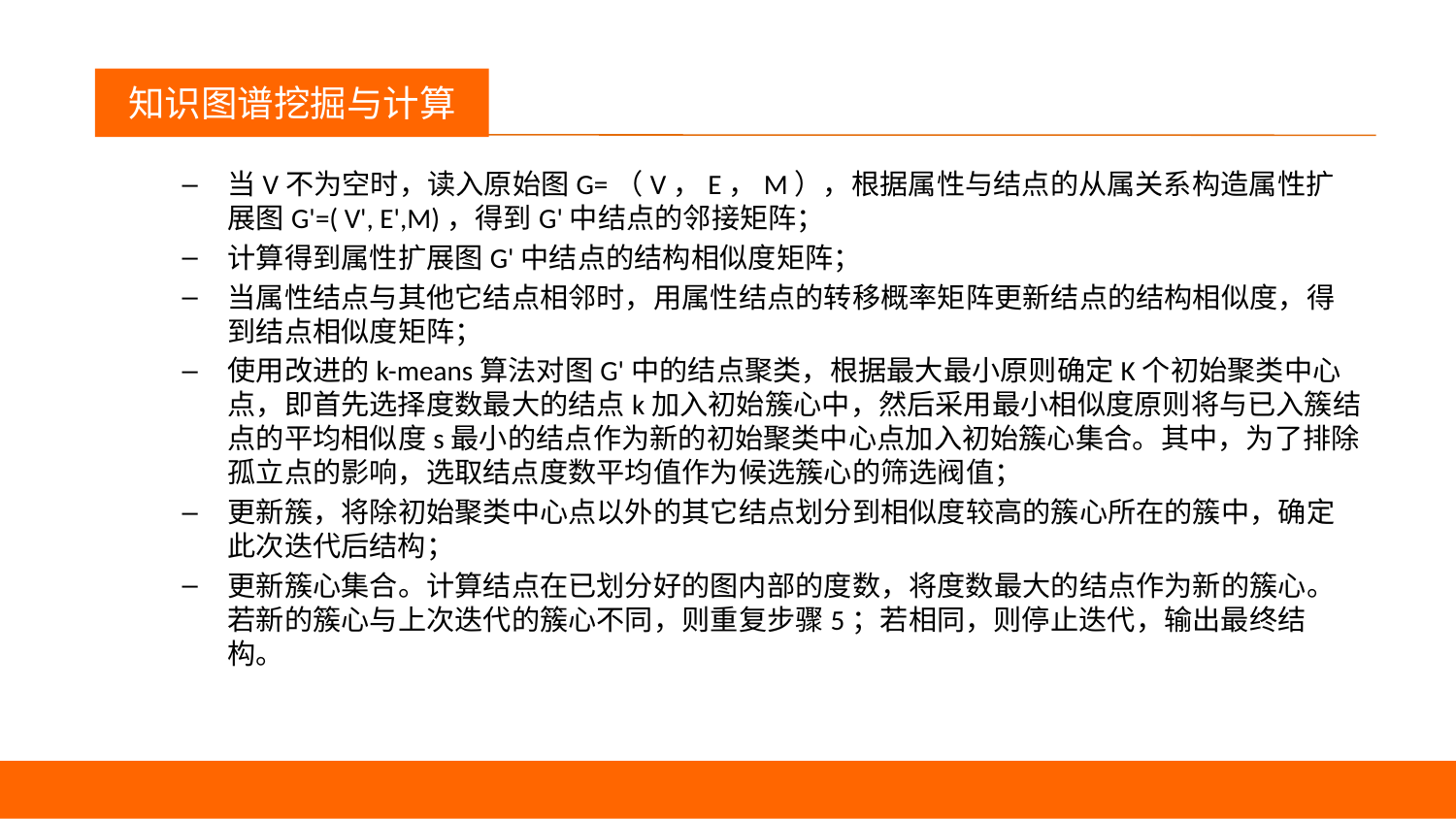

议程
知识图谱挖掘与计算

当V不为空时，读入原始图G=（V，E，M），根据属性与结点的从属关系构造属性扩展图G'=( V', E',M)，得到G'中结点的邻接矩阵；
计算得到属性扩展图G'中结点的结构相似度矩阵；
当属性结点与其他它结点相邻时，用属性结点的转移概率矩阵更新结点的结构相似度，得到结点相似度矩阵；
使用改进的k-means算法对图G'中的结点聚类，根据最大最小原则确定K个初始聚类中心点，即首先选择度数最大的结点k加入初始簇心中，然后采用最小相似度原则将与已入簇结点的平均相似度s最小的结点作为新的初始聚类中心点加入初始簇心集合。其中，为了排除孤立点的影响，选取结点度数平均值作为候选簇心的筛选阀值；
更新簇，将除初始聚类中心点以外的其它结点划分到相似度较高的簇心所在的簇中，确定此次迭代后结构；
更新簇心集合。计算结点在已划分好的图内部的度数，将度数最大的结点作为新的簇心。若新的簇心与上次迭代的簇心不同，则重复步骤5；若相同，则停止迭代，输出最终结构。